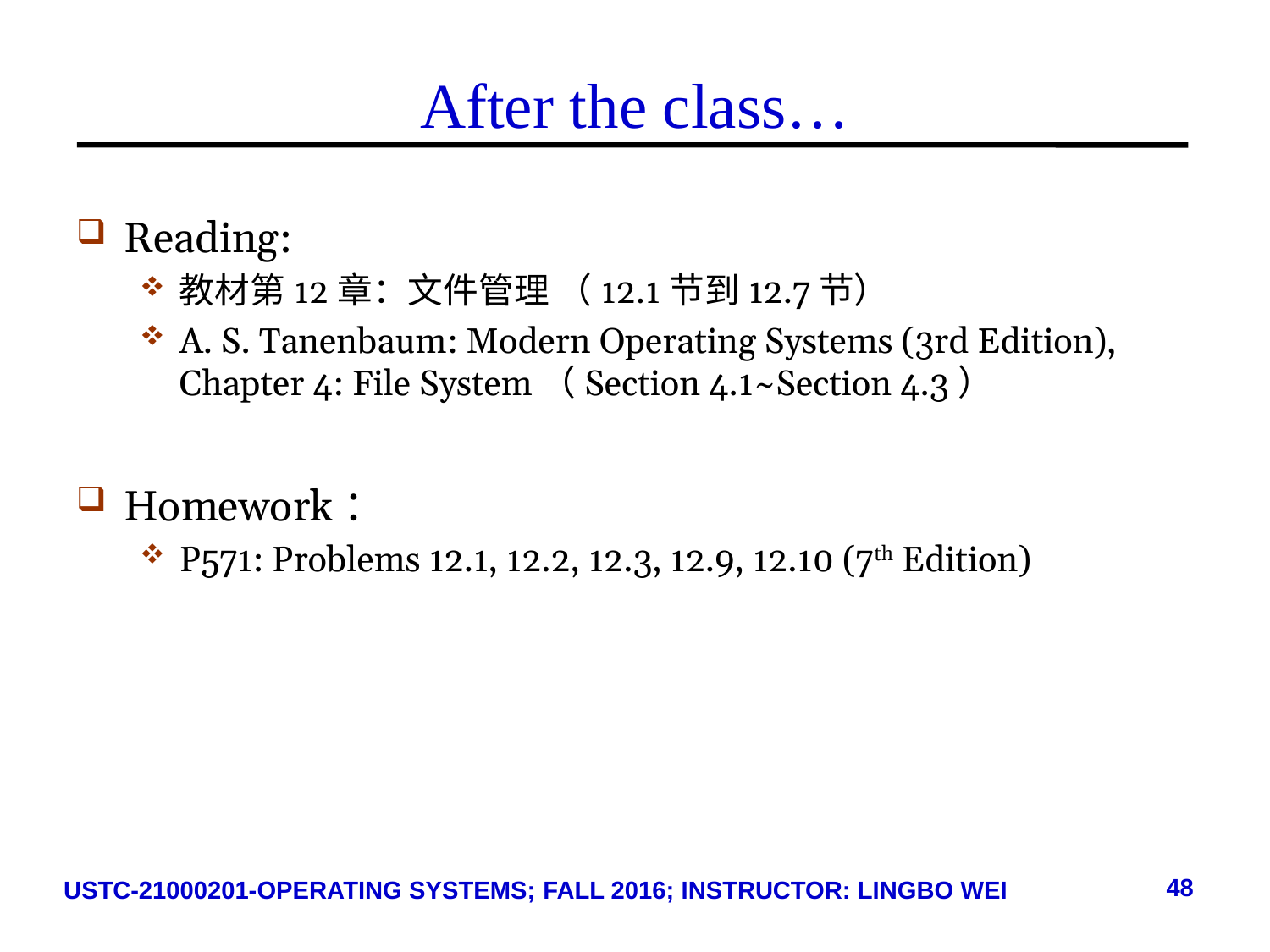

# After the class…
Reading:
教材第12章：文件管理 （12.1节到12.7节）
A. S. Tanenbaum: Modern Operating Systems (3rd Edition), Chapter 4: File System（Section 4.1~Section 4.3）

Homework：
P571: Problems 12.1, 12.2, 12.3, 12.9, 12.10 (7th Edition)
48
USTC-21000201-OPERATING SYSTEMS; FALL 2016; INSTRUCTOR: LINGBO WEI